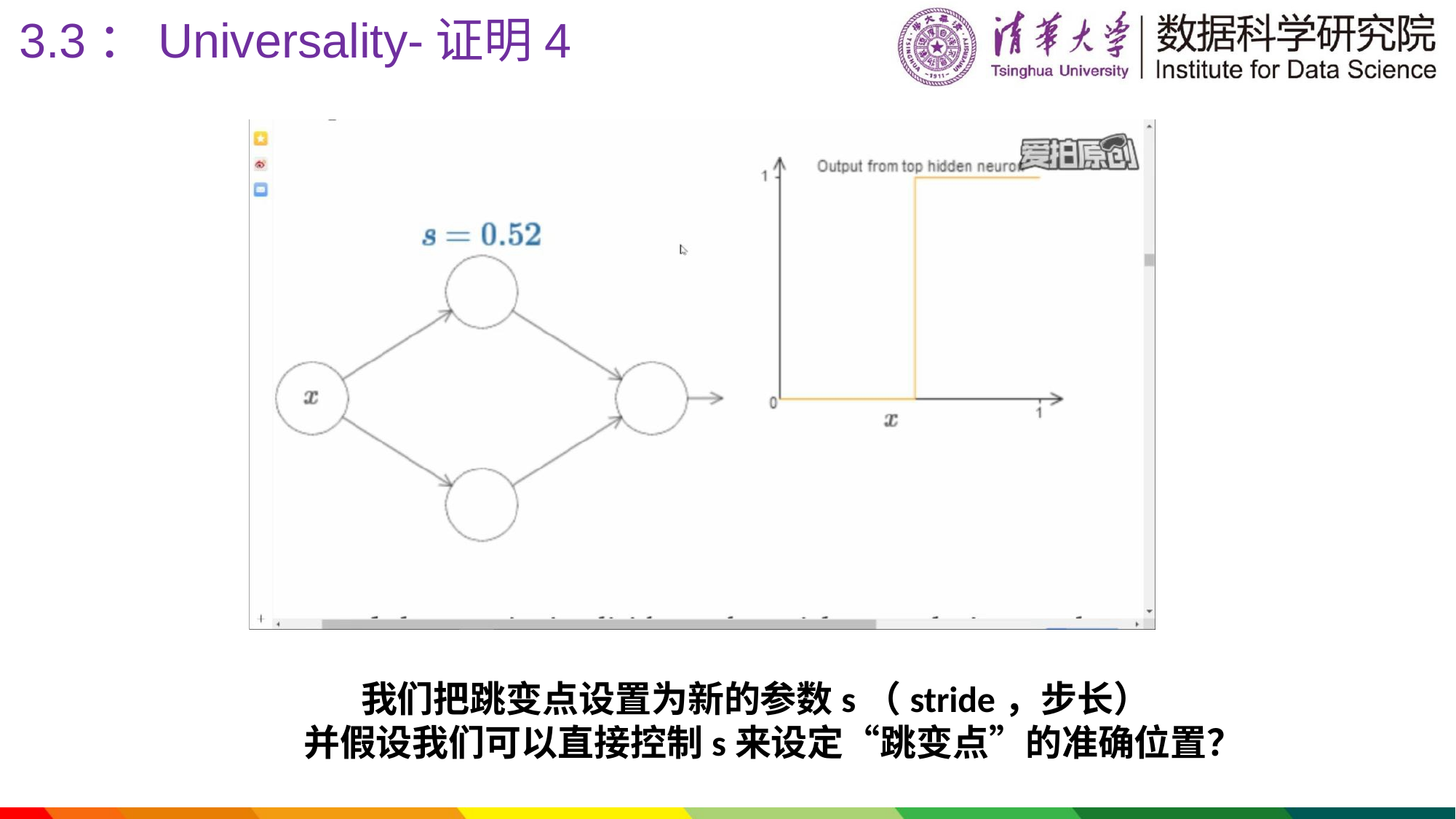

# 3.3：Universality-证明4

我们把跳变点设置为新的参数s（stride，步长）
并假设我们可以直接控制s来设定“跳变点”的准确位置？